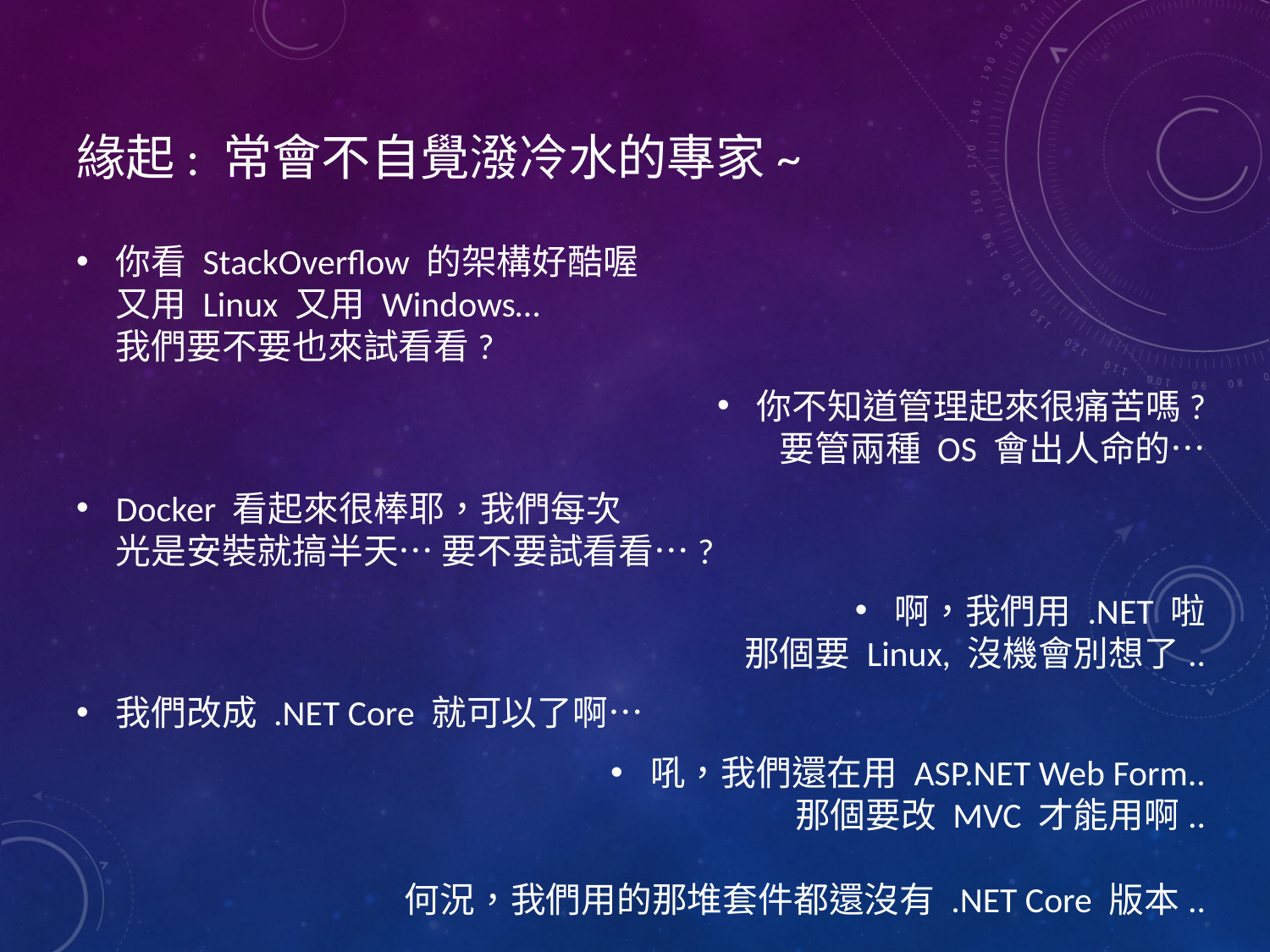

# 緣起: 常會不自覺潑冷水的專家~
你看 StackOverflow 的架構好酷喔
又用 Linux 又用 Windows…
我們要不要也來試看看?
你不知道管理起來很痛苦嗎?
要管兩種 OS 會出人命的…
Docker 看起來很棒耶，我們每次
光是安裝就搞半天… 要不要試看看…?
啊，我們用 .NET 啦
那個要 Linux, 沒機會別想了..
我們改成 .NET Core 就可以了啊…
吼，我們還在用 ASP.NET Web Form..
那個要改 MVC 才能用啊..
何況，我們用的那堆套件都還沒有 .NET Core 版本..